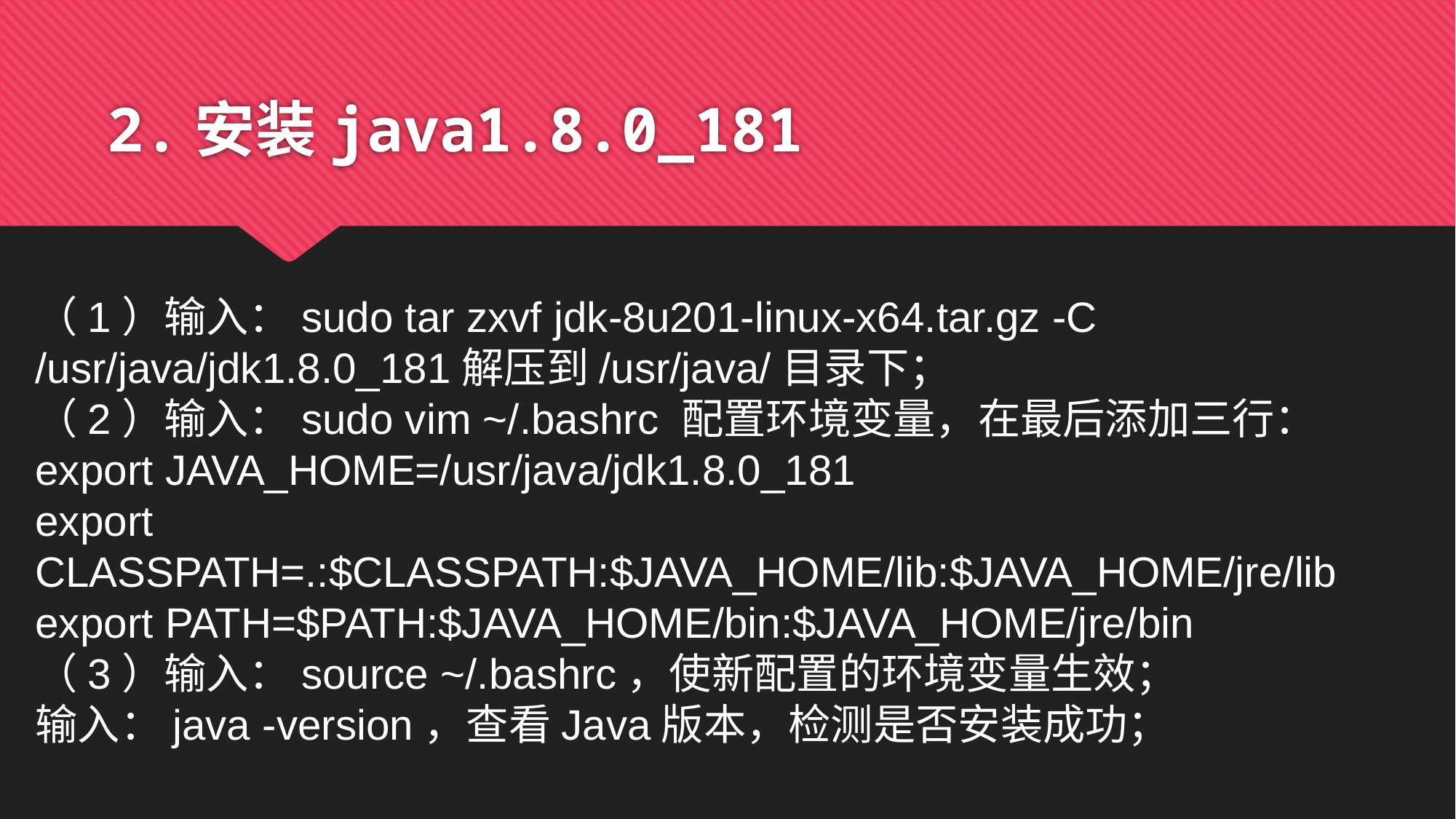

# 2.安装java1.8.0_181
（1）输入：sudo tar zxvf jdk-8u201-linux-x64.tar.gz -C /usr/java/jdk1.8.0_181解压到/usr/java/目录下；
（2）输入：sudo vim ~/.bashrc 配置环境变量，在最后添加三行：
export JAVA_HOME=/usr/java/jdk1.8.0_181
export CLASSPATH=.:$CLASSPATH:$JAVA_HOME/lib:$JAVA_HOME/jre/lib
export PATH=$PATH:$JAVA_HOME/bin:$JAVA_HOME/jre/bin
（3）输入：source ~/.bashrc，使新配置的环境变量生效；
输入：java -version，查看Java版本，检测是否安装成功；